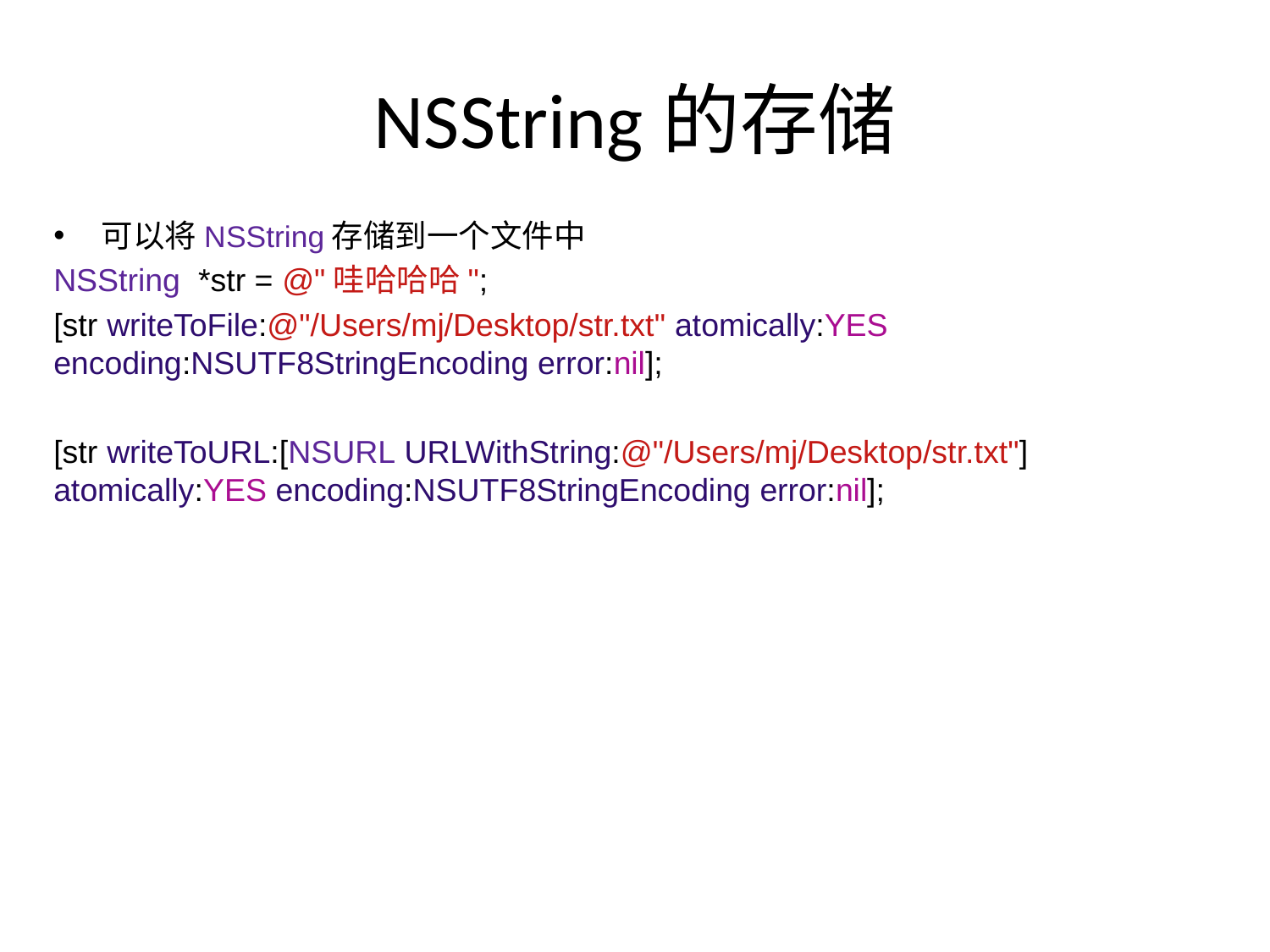

# NSString的存储
可以将NSString存储到一个文件中
NSString  *str = @"哇哈哈哈";
[str writeToFile:@"/Users/mj/Desktop/str.txt" atomically:YES encoding:NSUTF8StringEncoding error:nil];

[str writeToURL:[NSURL URLWithString:@"/Users/mj/Desktop/str.txt"] atomically:YES encoding:NSUTF8StringEncoding error:nil];